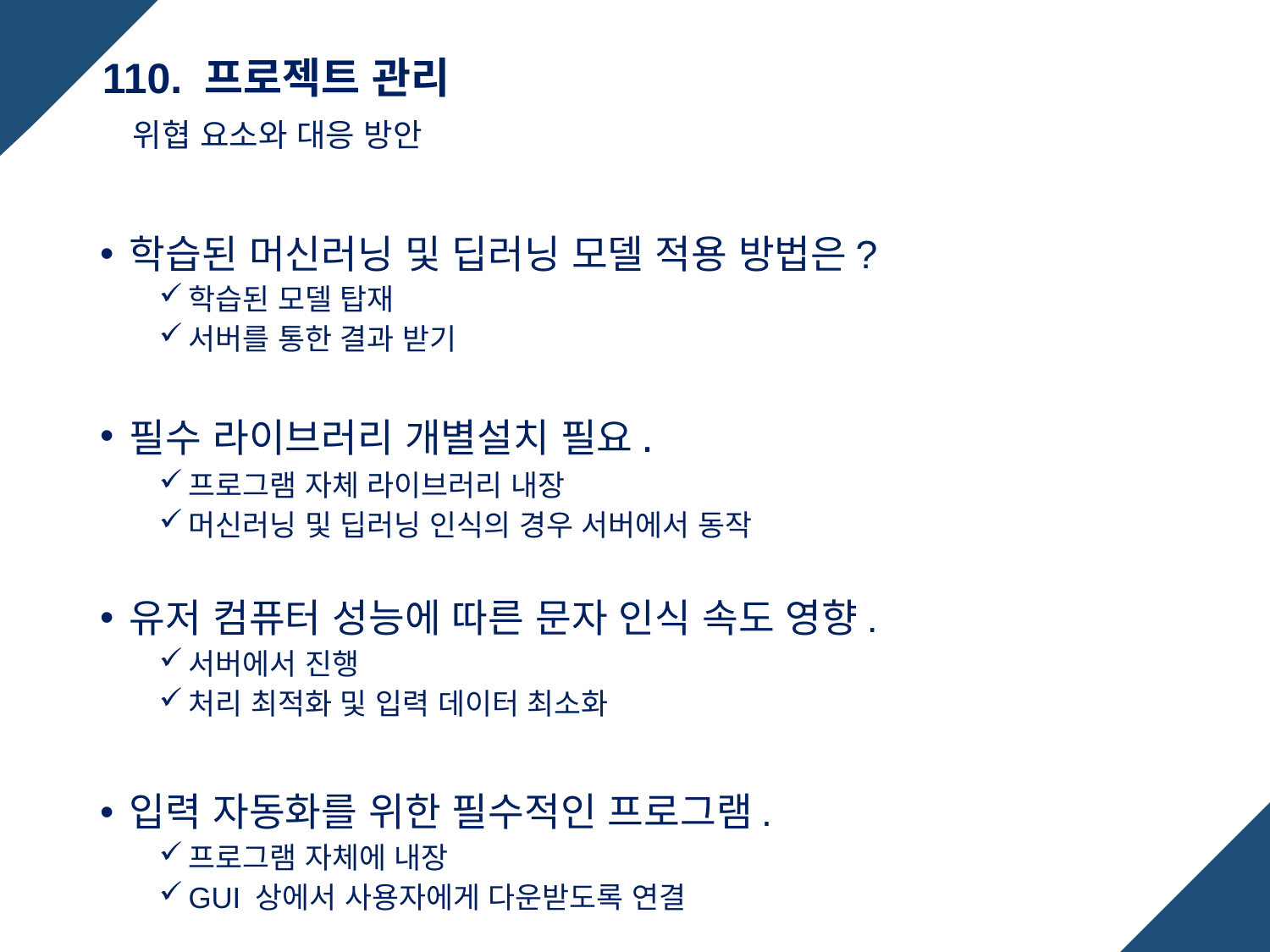

# 110. 프로젝트 관리
위협 요소와 대응 방안
학습된 머신러닝 및 딥러닝 모델 적용 방법은?
학습된 모델 탑재
서버를 통한 결과 받기

필수 라이브러리 개별설치 필요.
프로그램 자체 라이브러리 내장
머신러닝 및 딥러닝 인식의 경우 서버에서 동작

유저 컴퓨터 성능에 따른 문자 인식 속도 영향.
서버에서 진행
처리 최적화 및 입력 데이터 최소화

입력 자동화를 위한 필수적인 프로그램.
프로그램 자체에 내장
GUI 상에서 사용자에게 다운받도록 연결